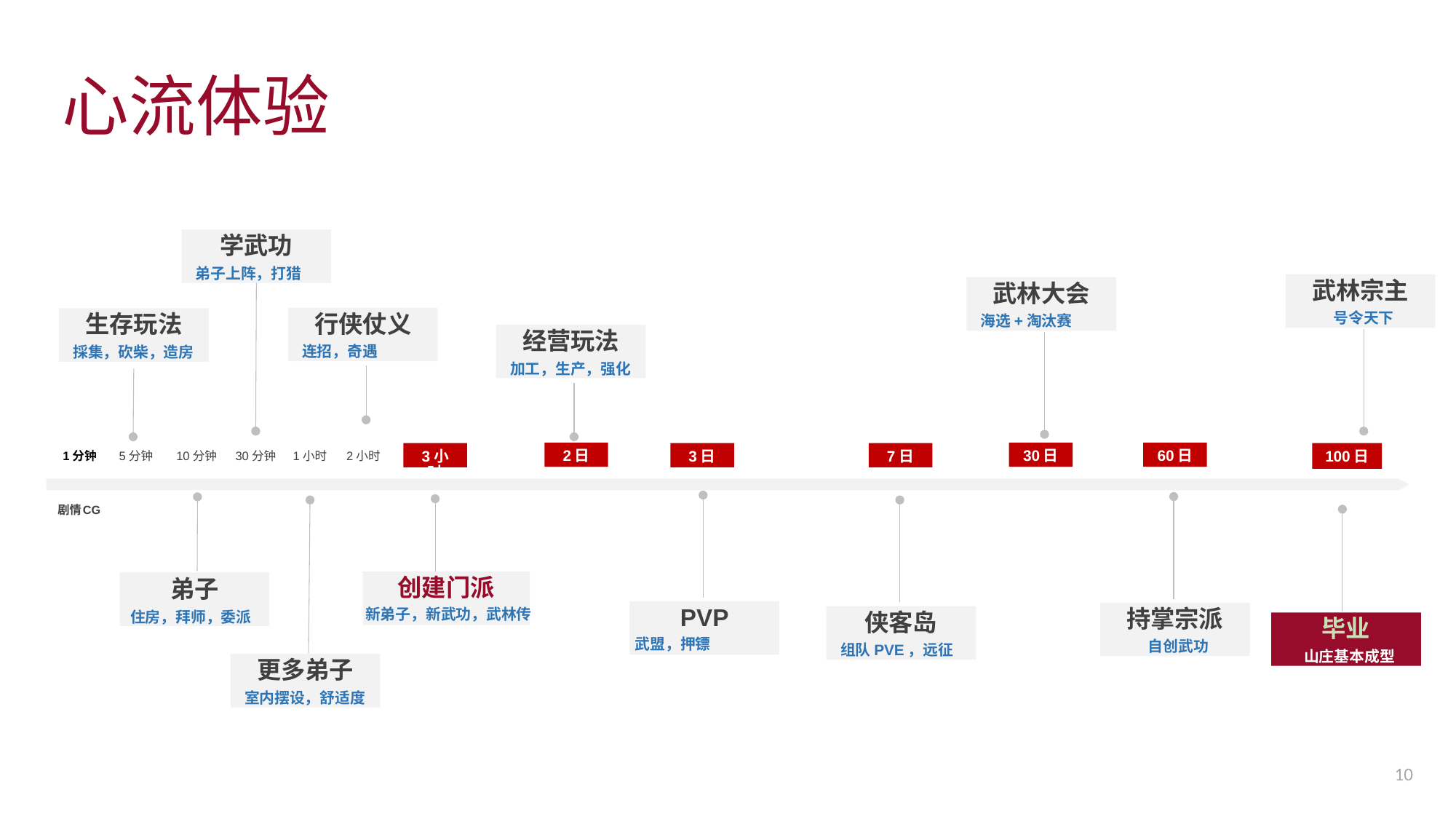

# 心流体验
学武功
弟子上阵，打猎
武林宗主
武林大会
号令天下
海选+淘汰赛
行侠仗义
生存玩法
经营玩法
连招，奇遇
採集，砍柴，造房
加工，生产，强化
2日
30日
60日
100日
3小时
3日
7日
5分钟
10分钟
30分钟
1小时
2小时
1分钟
剧情CG
创建门派
弟子
新弟子，新武功，武林传
PVP
住房，拜师，委派
持掌宗派
侠客岛
毕业
武盟，押镖
自创武功
组队PVE，远征
山庄基本成型
更多弟子
室内摆设，舒适度
10